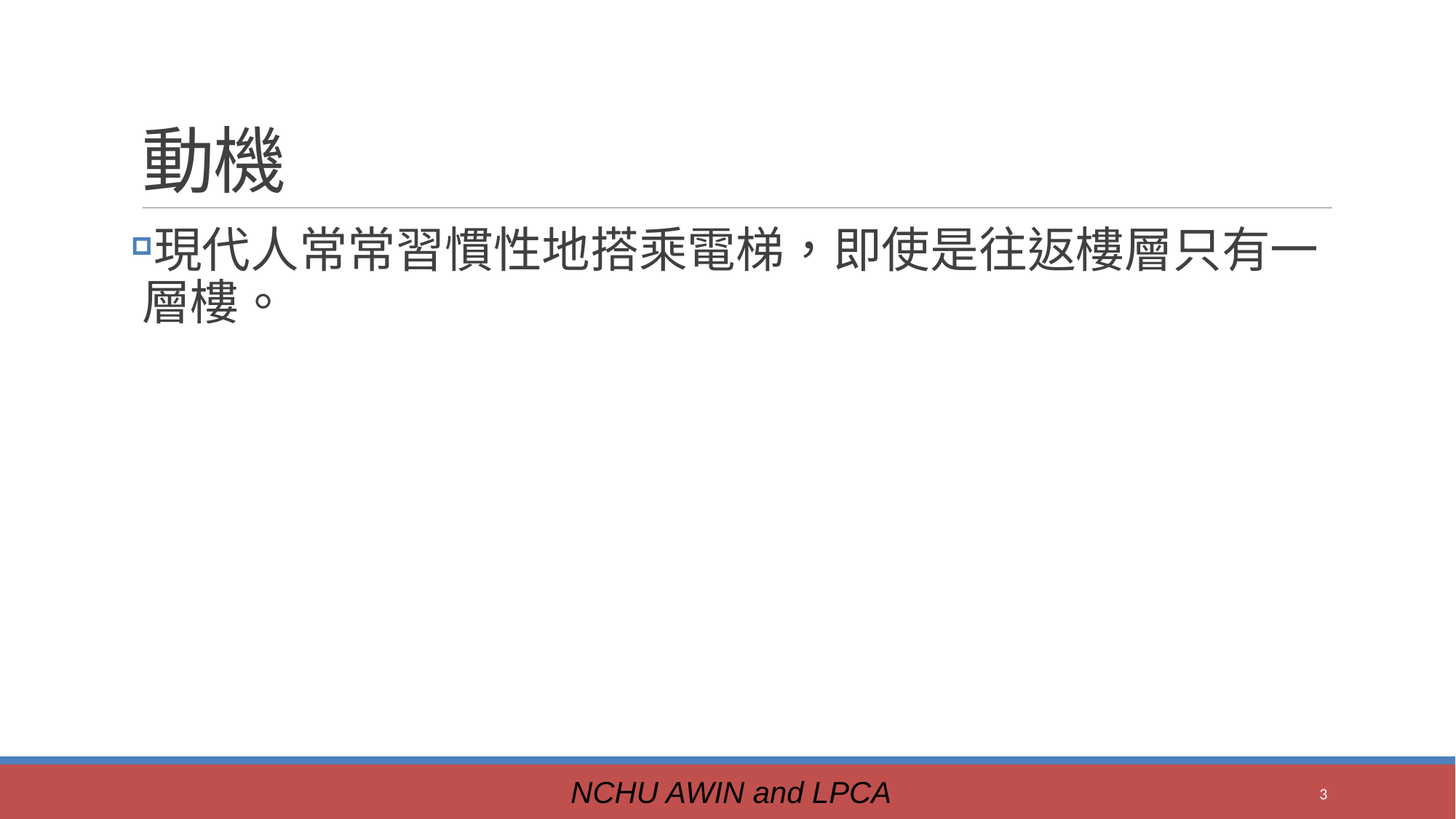

# 動機
現代人常常習慣性地搭乘電梯，即使是往返樓層只有一層樓。

NCHU AWIN and LPCA
3